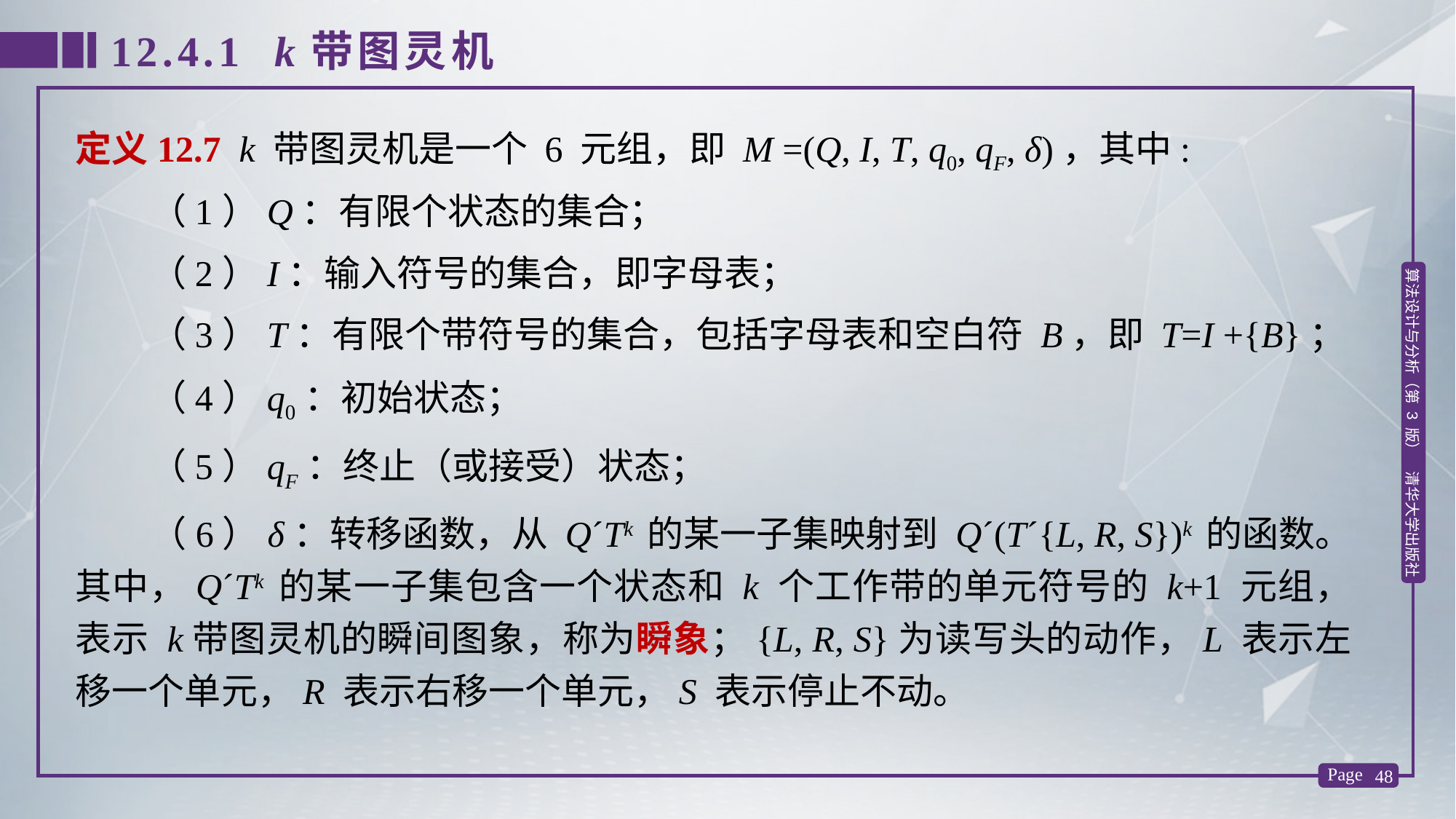

12.4.1  k带图灵机
定义12.7  k 带图灵机是一个 6 元组，即 M =(Q, I, T, q0, qF, δ)，其中:
        （1）Q：有限个状态的集合；
        （2）I：输入符号的集合，即字母表；
        （3）T：有限个带符号的集合，包括字母表和空白符 B，即 T=I +{B}；
        （4）q0：初始状态；
        （5）qF：终止（或接受）状态；
        （6）δ：转移函数，从 Q´Tk 的某一子集映射到 Q´(T´{L, R, S})k 的函数。其中，Q´Tk 的某一子集包含一个状态和 k 个工作带的单元符号的 k+1 元组，表示 k带图灵机的瞬间图象，称为瞬象；{L, R, S}为读写头的动作，L 表示左移一个单元，R 表示右移一个单元，S 表示停止不动。